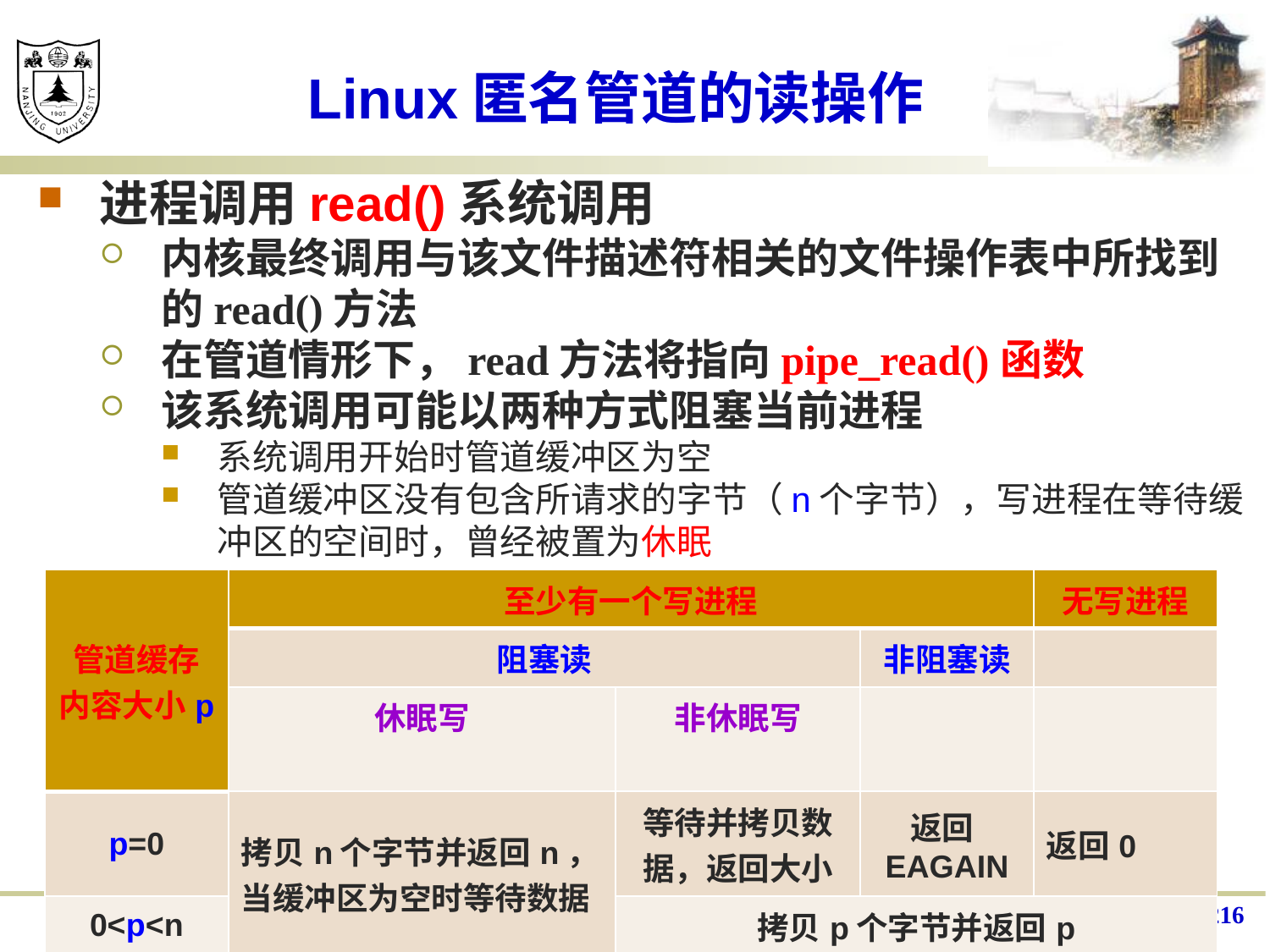

# Linux匿名管道的读操作
进程调用read()系统调用
内核最终调用与该文件描述符相关的文件操作表中所找到的read()方法
在管道情形下，read方法将指向pipe_read()函数
该系统调用可能以两种方式阻塞当前进程
系统调用开始时管道缓冲区为空
管道缓冲区没有包含所请求的字节（n个字节），写进程在等待缓冲区的空间时，曾经被置为休眠
| 管道缓存内容大小p | 至少有一个写进程 |  |  | 无写进程 |
| --- | --- | --- | --- | --- |
|  | 阻塞读 |  | 非阻塞读 |  |
|  | 休眠写 | 非休眠写 |  |  |
| p=0 | 拷贝n个字节并返回n，当缓冲区为空时等待数据 | 等待并拷贝数据，返回大小 | 返回EAGAIN | 返回0 |
| 0<p<n |  | 拷贝p个字节并返回p |  |  |
| p>=n | 拷贝n个字节并返回n |  |  |  |
216